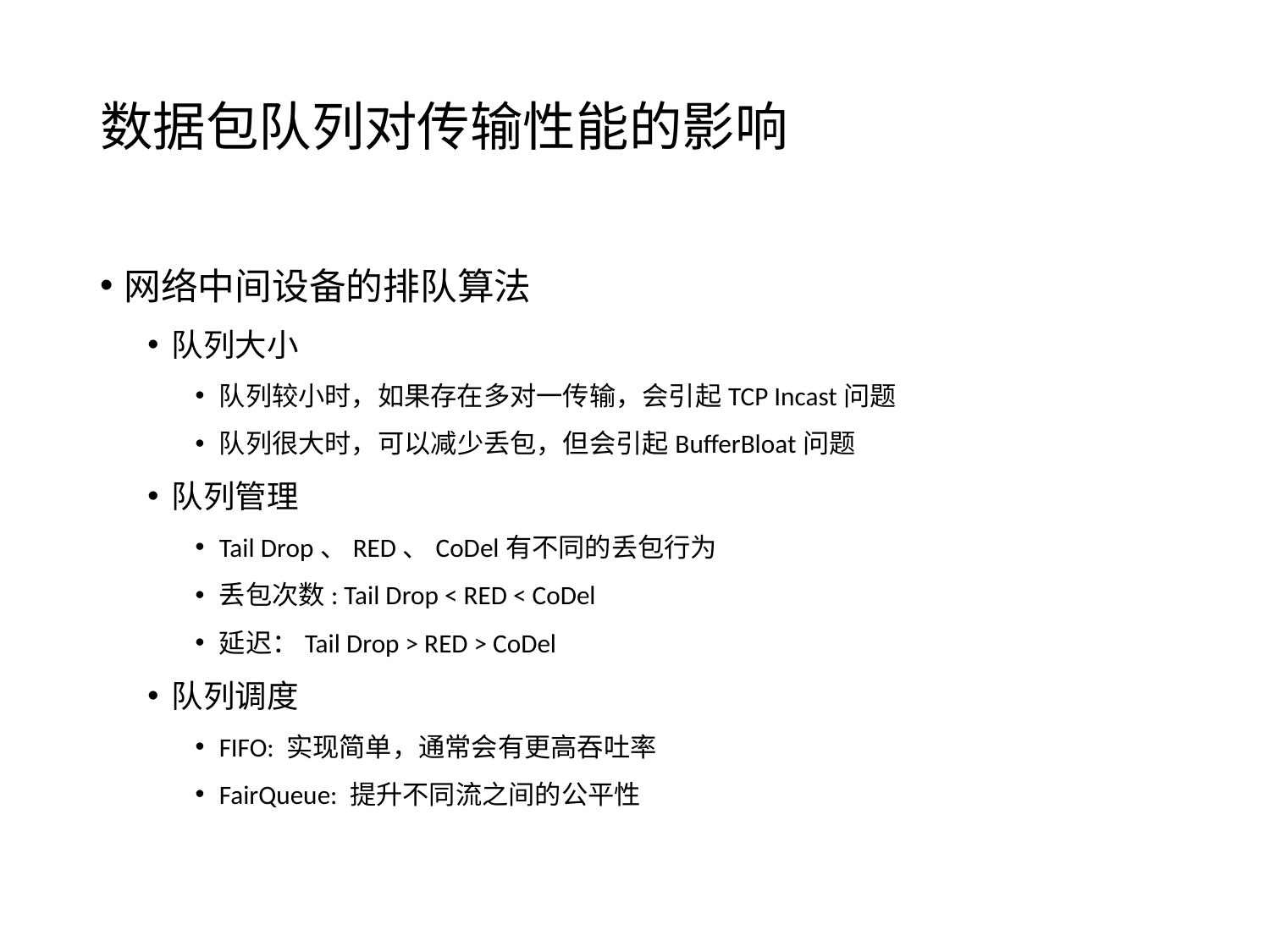

# 数据包队列对传输性能的影响
网络中间设备的排队算法
队列大小
队列较小时，如果存在多对一传输，会引起TCP Incast问题
队列很大时，可以减少丢包，但会引起BufferBloat问题
队列管理
Tail Drop、RED、CoDel有不同的丢包行为
丢包次数: Tail Drop < RED < CoDel
延迟：Tail Drop > RED > CoDel
队列调度
FIFO: 实现简单，通常会有更高吞吐率
FairQueue: 提升不同流之间的公平性

77